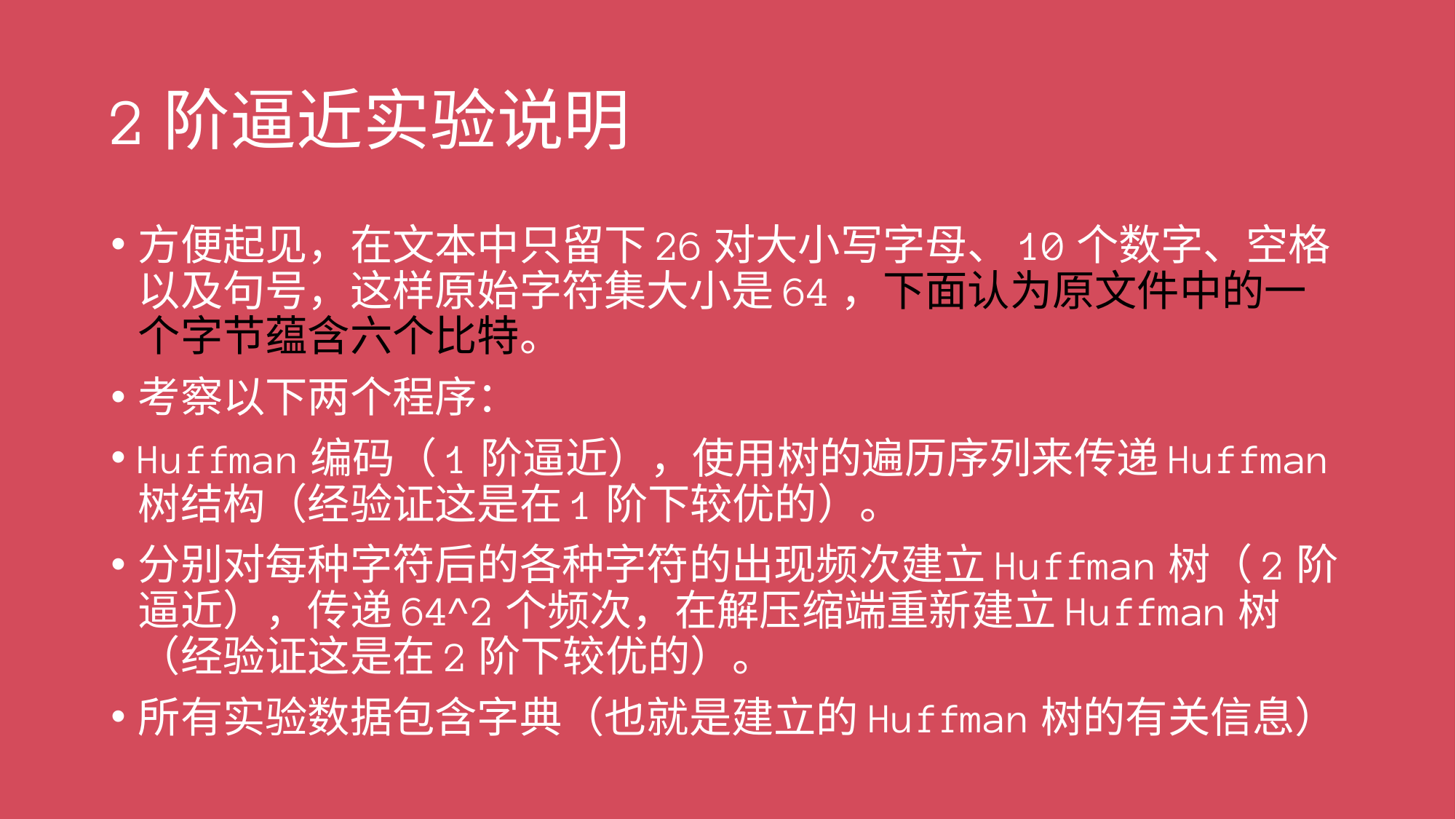

# 2阶逼近实验说明
方便起见，在文本中只留下26对大小写字母、10个数字、空格以及句号，这样原始字符集大小是64，下面认为原文件中的一个字节蕴含六个比特。
考察以下两个程序：
Huffman编码（1阶逼近），使用树的遍历序列来传递Huffman树结构（经验证这是在1阶下较优的）。
分别对每种字符后的各种字符的出现频次建立Huffman树（2阶逼近），传递64^2个频次，在解压缩端重新建立Huffman树（经验证这是在2阶下较优的）。
所有实验数据包含字典（也就是建立的Huffman树的有关信息）